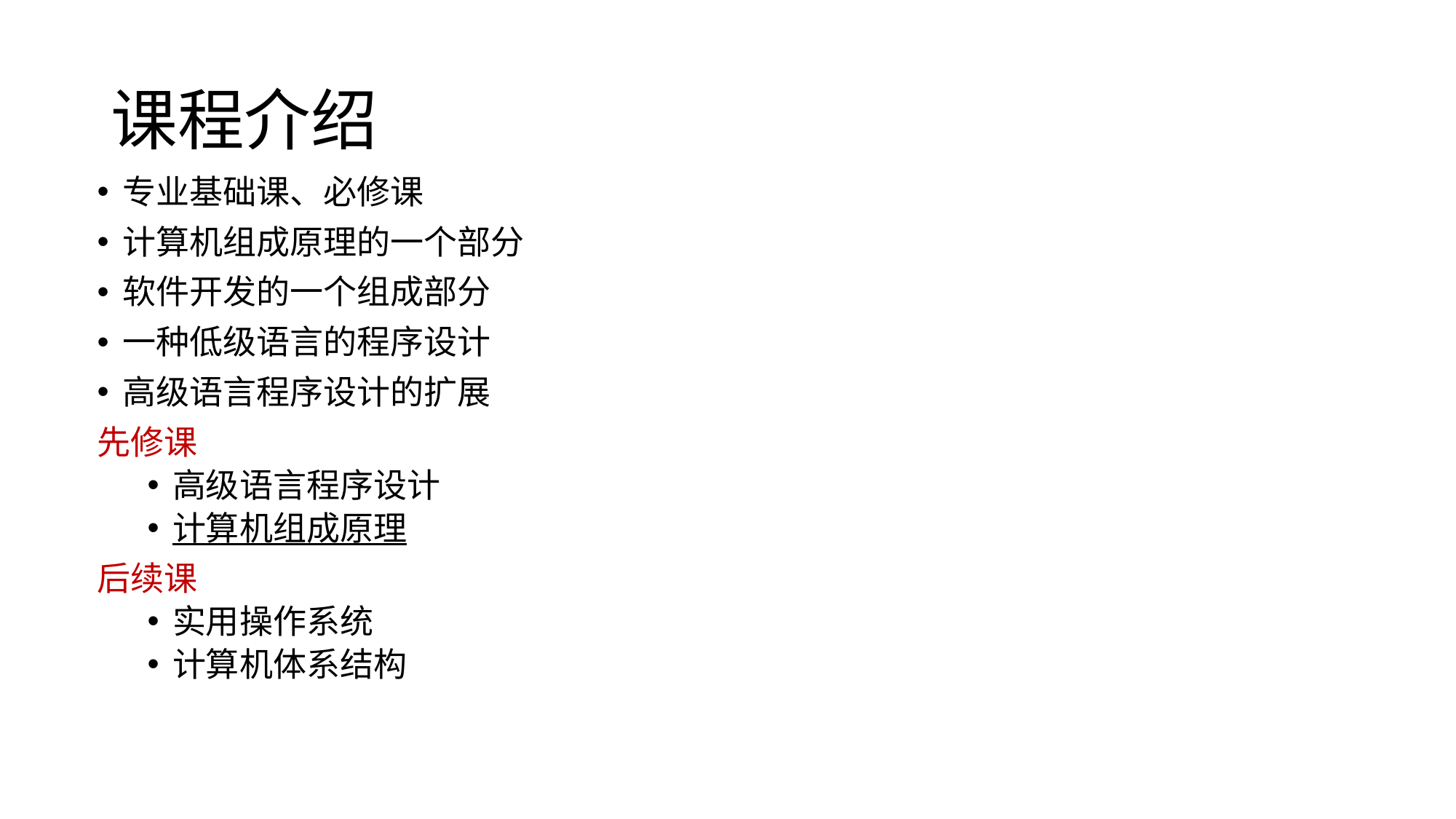

# 课程介绍
专业基础课、必修课
计算机组成原理的一个部分
软件开发的一个组成部分
一种低级语言的程序设计
高级语言程序设计的扩展
先修课
高级语言程序设计
计算机组成原理
后续课
实用操作系统
计算机体系结构